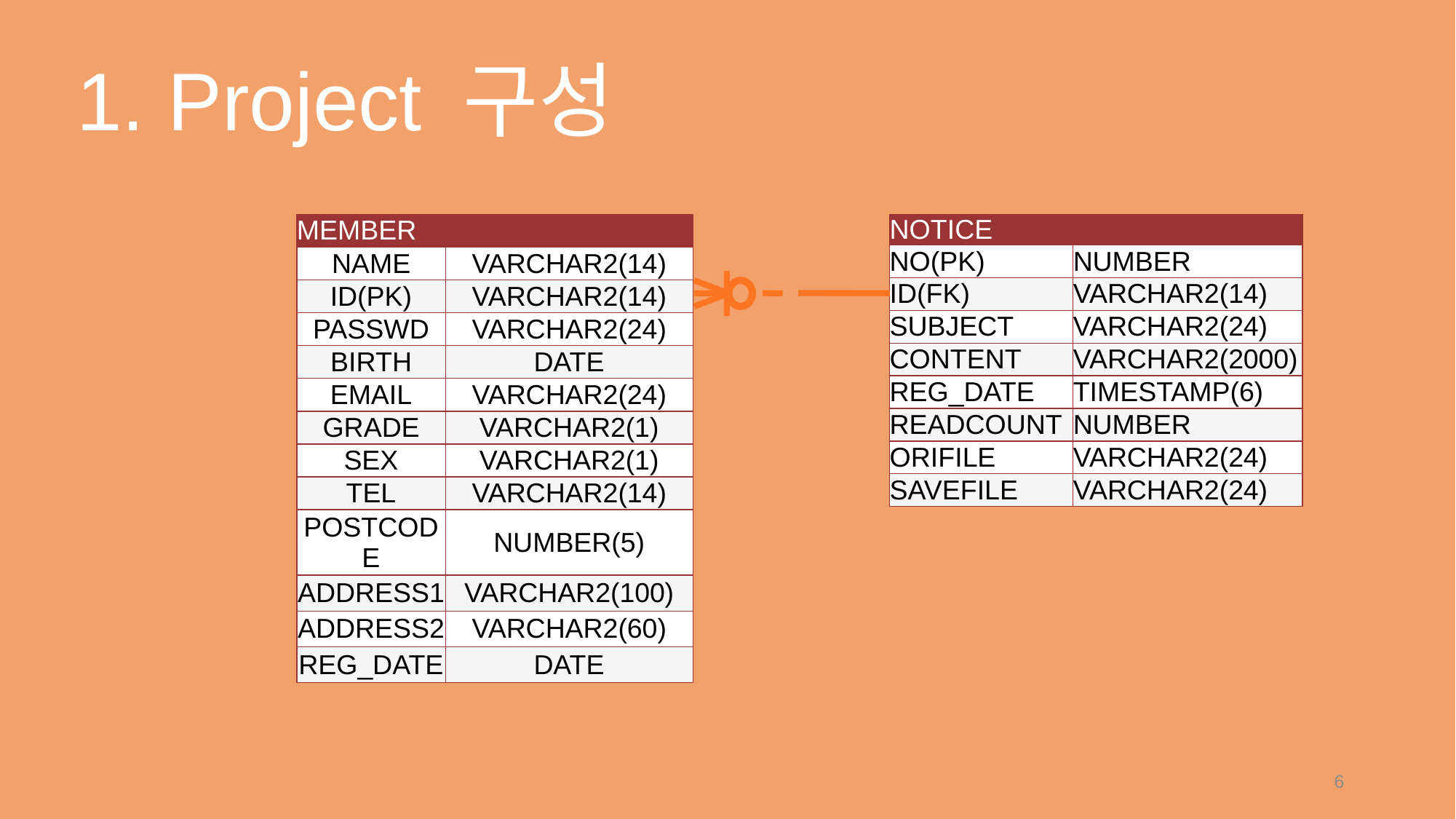

1. Project 구성
| MEMBER |  |
| --- | --- |
| NAME | VARCHAR2(14) |
| ID(PK) | VARCHAR2(14) |
| PASSWD | VARCHAR2(24) |
| BIRTH | DATE |
| EMAIL | VARCHAR2(24) |
| GRADE | VARCHAR2(1) |
| SEX | VARCHAR2(1) |
| TEL | VARCHAR2(14) |
| POSTCODE | NUMBER(5) |
| ADDRESS1 | VARCHAR2(100) |
| ADDRESS2 | VARCHAR2(60) |
| REG\_DATE | DATE |
| NOTICE |  |
| --- | --- |
| NO(PK) | NUMBER |
| ID(FK) | VARCHAR2(14) |
| SUBJECT | VARCHAR2(24) |
| CONTENT | VARCHAR2(2000) |
| REG\_DATE | TIMESTAMP(6) |
| READCOUNT | NUMBER |
| ORIFILE | VARCHAR2(24) |
| SAVEFILE | VARCHAR2(24) |

6